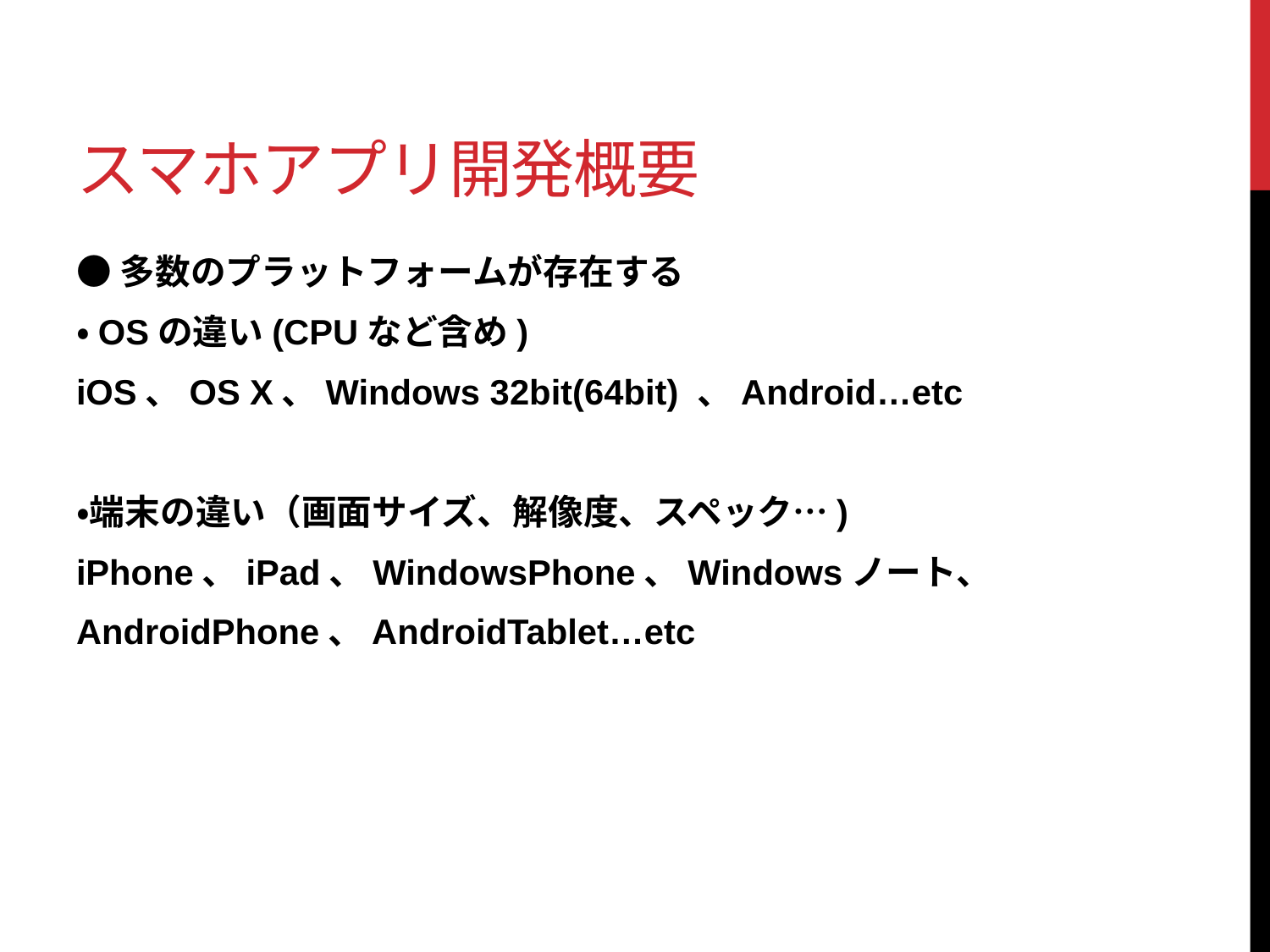

# スマホアプリ開発概要
●多数のプラットフォームが存在する
・OSの違い(CPUなど含め)
iOS、OS X、Windows 32bit(64bit) 、Android…etc

・端末の違い（画面サイズ、解像度、スペック…)
iPhone、iPad、WindowsPhone、Windowsノート、
AndroidPhone、AndroidTablet…etc